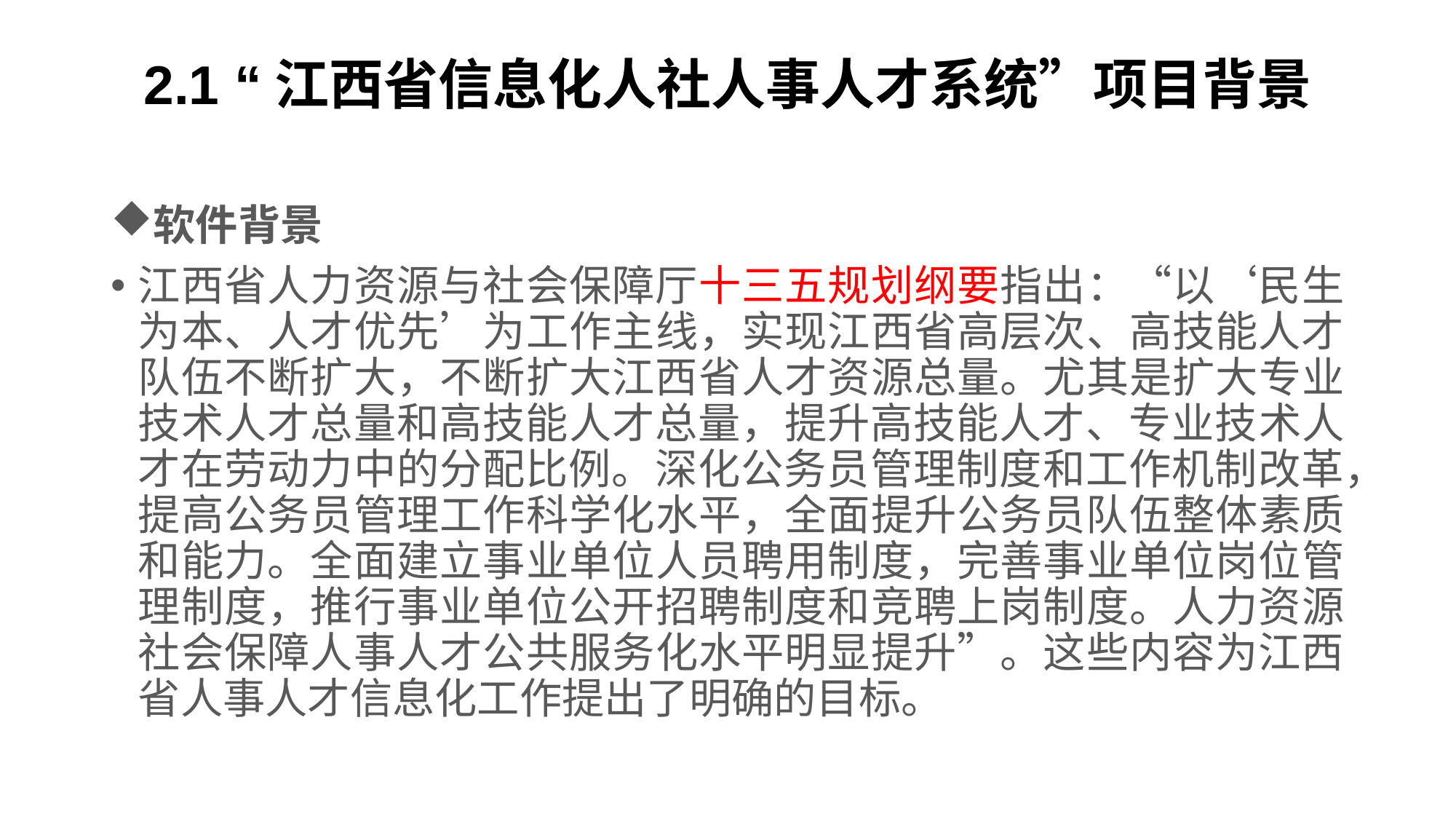

2.1 “江西省信息化人社人事人才系统”项目背景
软件背景
江西省人力资源与社会保障厅十三五规划纲要指出：“以‘民生为本、人才优先’为工作主线，实现江西省高层次、高技能人才队伍不断扩大，不断扩大江西省人才资源总量。尤其是扩大专业技术人才总量和高技能人才总量，提升高技能人才、专业技术人才在劳动力中的分配比例。深化公务员管理制度和工作机制改革，提高公务员管理工作科学化水平，全面提升公务员队伍整体素质和能力。全面建立事业单位人员聘用制度，完善事业单位岗位管理制度，推行事业单位公开招聘制度和竞聘上岗制度。人力资源社会保障人事人才公共服务化水平明显提升”。这些内容为江西省人事人才信息化工作提出了明确的目标。